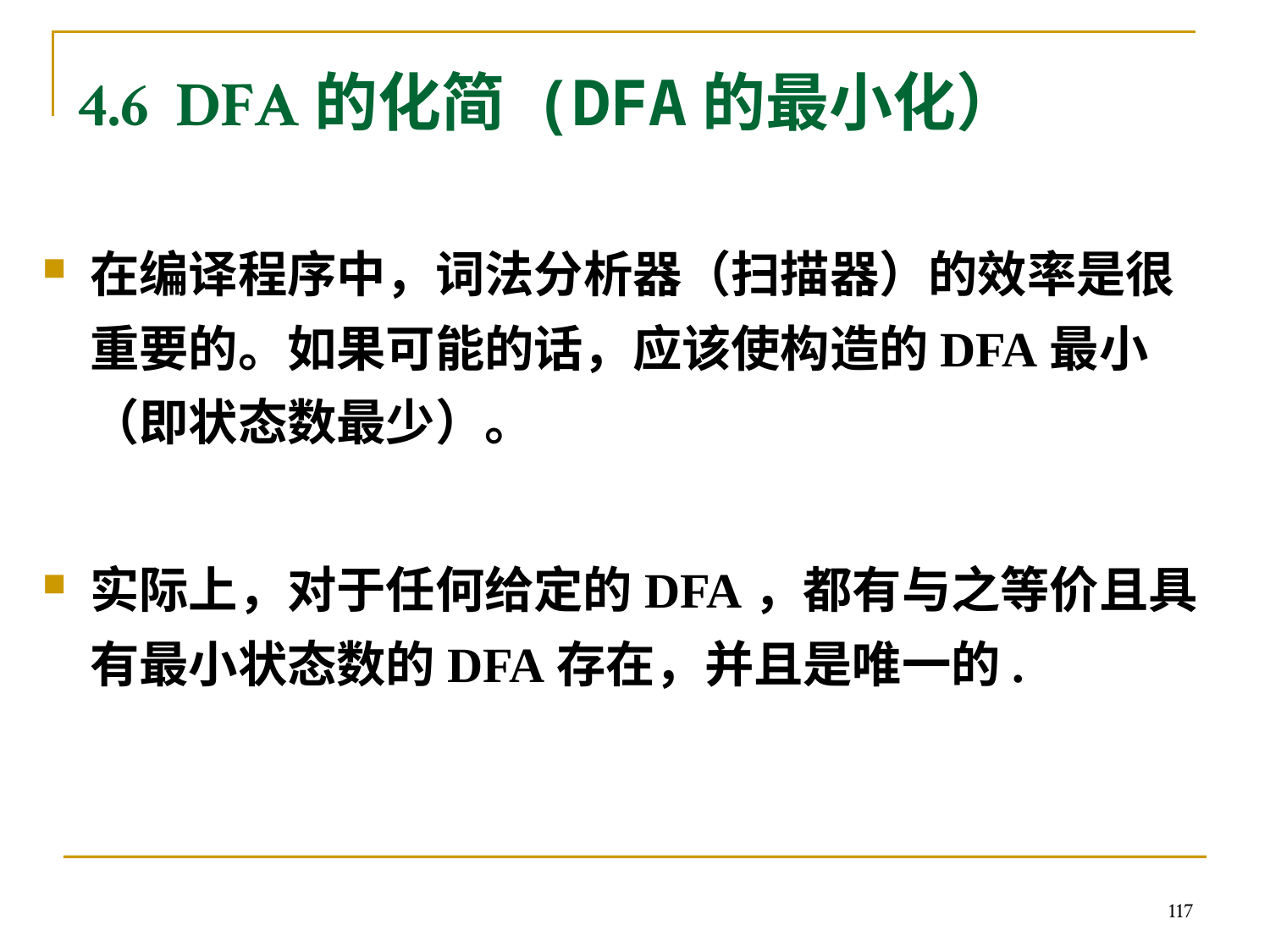

# 4.6  DFA的化简 (DFA的最小化）
在编译程序中，词法分析器（扫描器）的效率是很重要的。如果可能的话，应该使构造的DFA最小（即状态数最少）。

实际上，对于任何给定的DFA，都有与之等价且具有最小状态数的DFA存在，并且是唯一的.
117